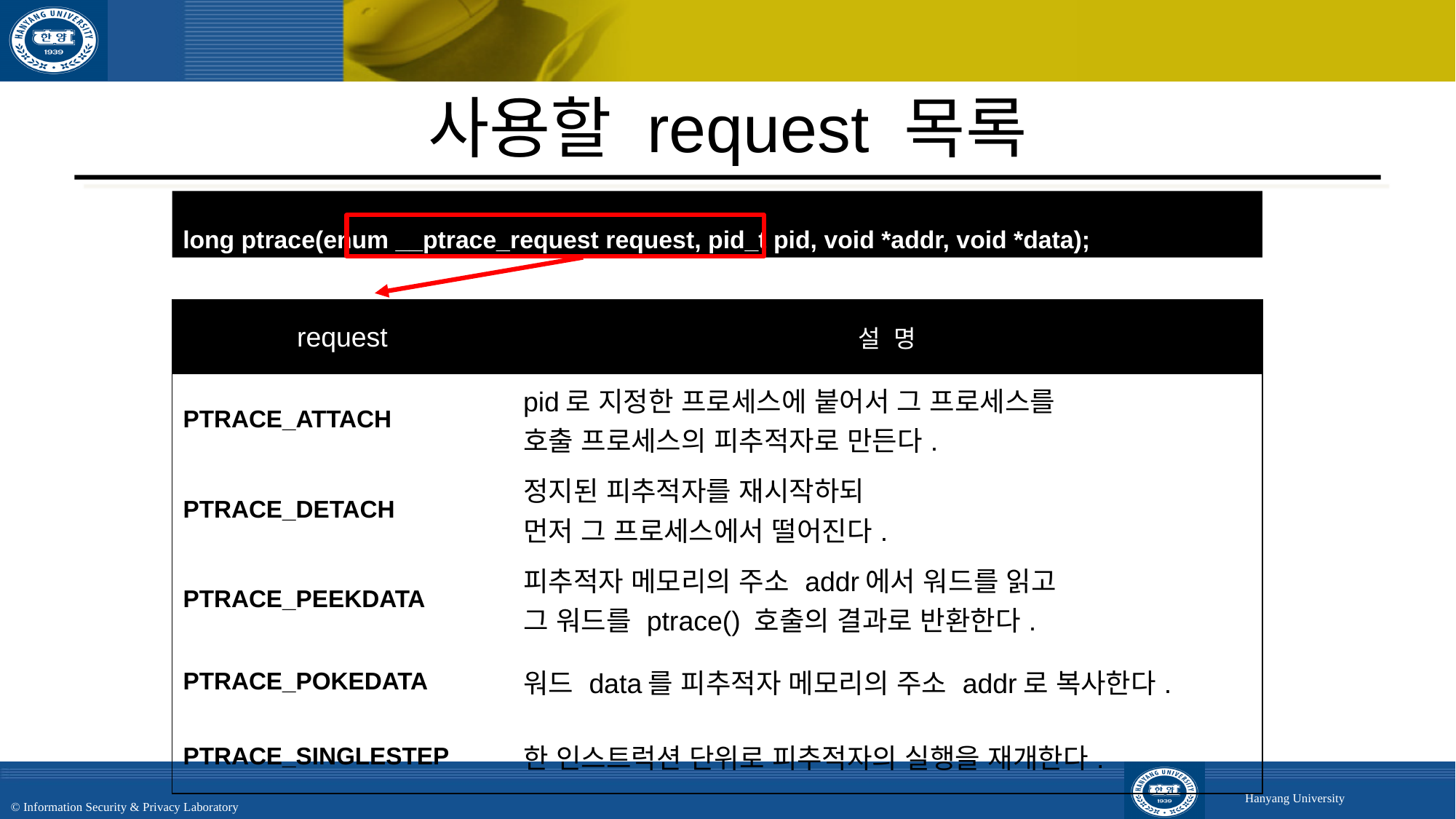

# 사용할 request 목록

long ptrace(enum __ptrace_request request, pid_t pid, void *addr, void *data);

| request | 설 명 |
| --- | --- |
| PTRACE\_ATTACH | pid로 지정한 프로세스에 붙어서 그 프로세스를 호출 프로세스의 피추적자로 만든다. |
| PTRACE\_DETACH | 정지된 피추적자를 재시작하되 먼저 그 프로세스에서 떨어진다. |
| PTRACE\_PEEKDATA | 피추적자 메모리의 주소 addr에서 워드를 읽고 그 워드를 ptrace() 호출의 결과로 반환한다. |
| PTRACE\_POKEDATA | 워드 data를 피추적자 메모리의 주소 addr로 복사한다. |
| PTRACE\_SINGLESTEP | 한 인스트럭션 단위로 피추적자의 실행을 재개한다. |